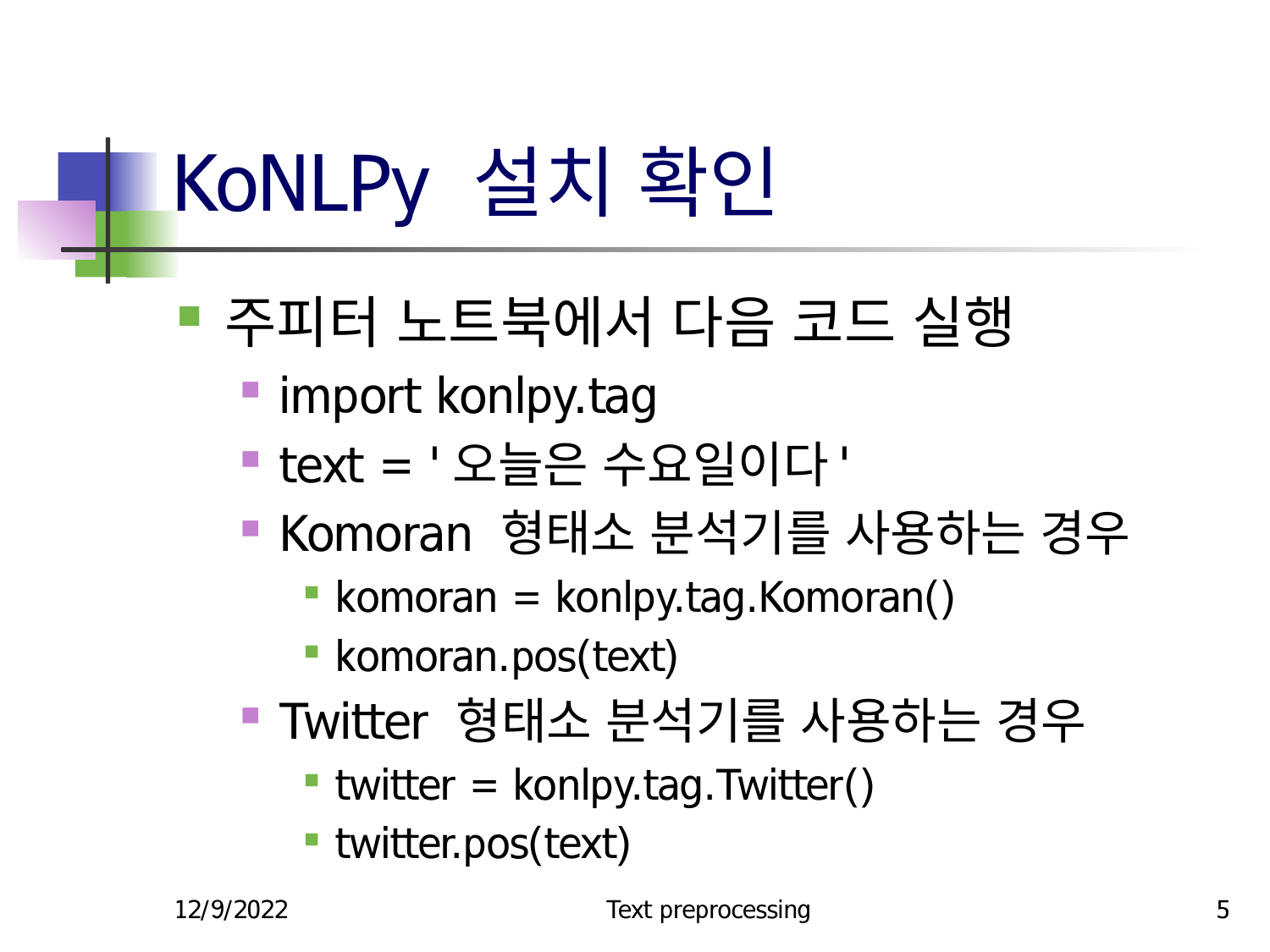

# KoNLPy 설치 확인
주피터 노트북에서 다음 코드 실행
import konlpy.tag
text = '오늘은 수요일이다'
Komoran 형태소 분석기를 사용하는 경우
komoran = konlpy.tag.Komoran()
komoran.pos(text)
Twitter 형태소 분석기를 사용하는 경우
twitter = konlpy.tag.Twitter()
twitter.pos(text)
12/9/2022
Text preprocessing
5